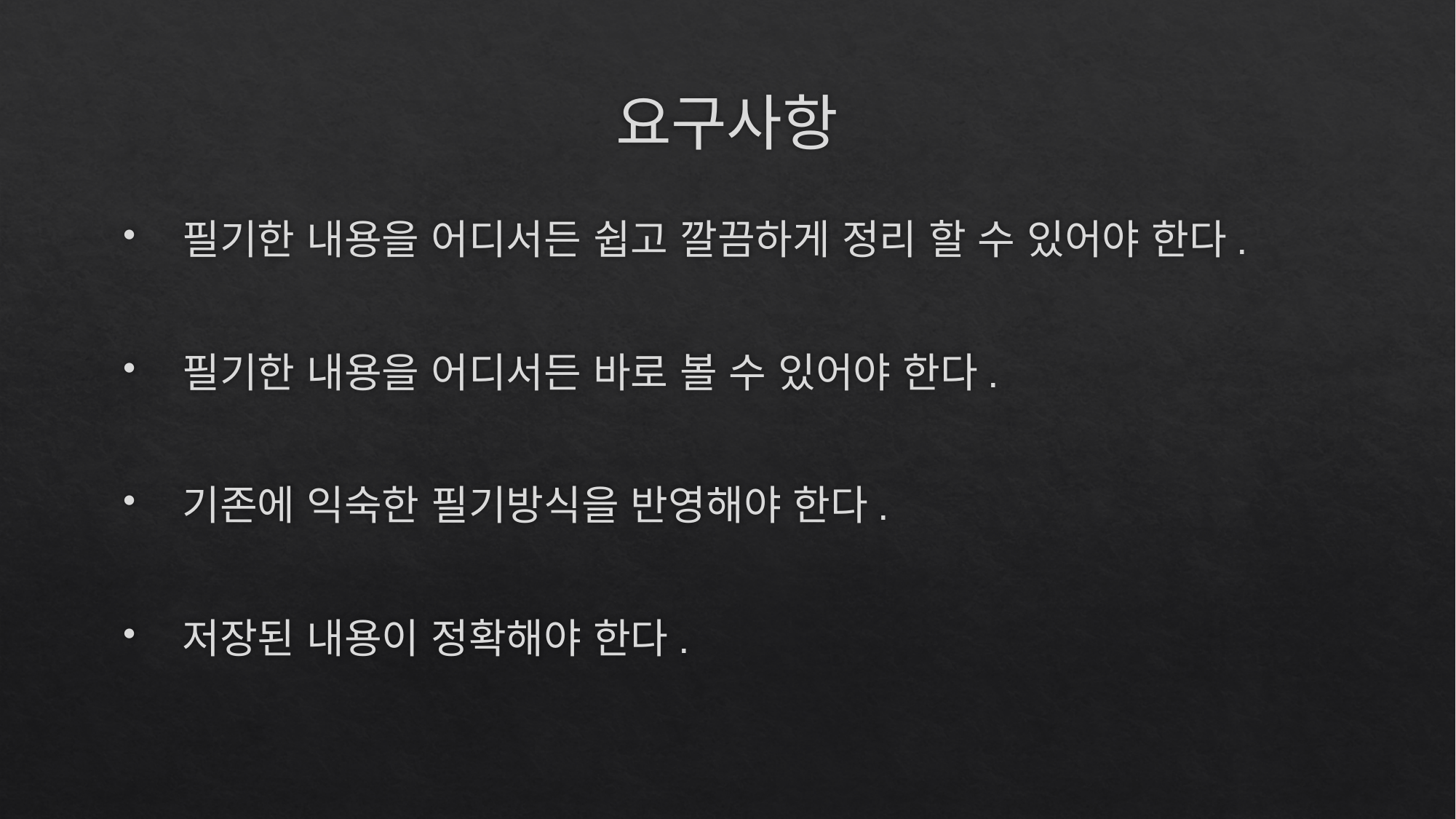

# 요구사항
 필기한 내용을 어디서든 쉽고 깔끔하게 정리 할 수 있어야 한다.

 필기한 내용을 어디서든 바로 볼 수 있어야 한다.

 기존에 익숙한 필기방식을 반영해야 한다.

 저장된 내용이 정확해야 한다.